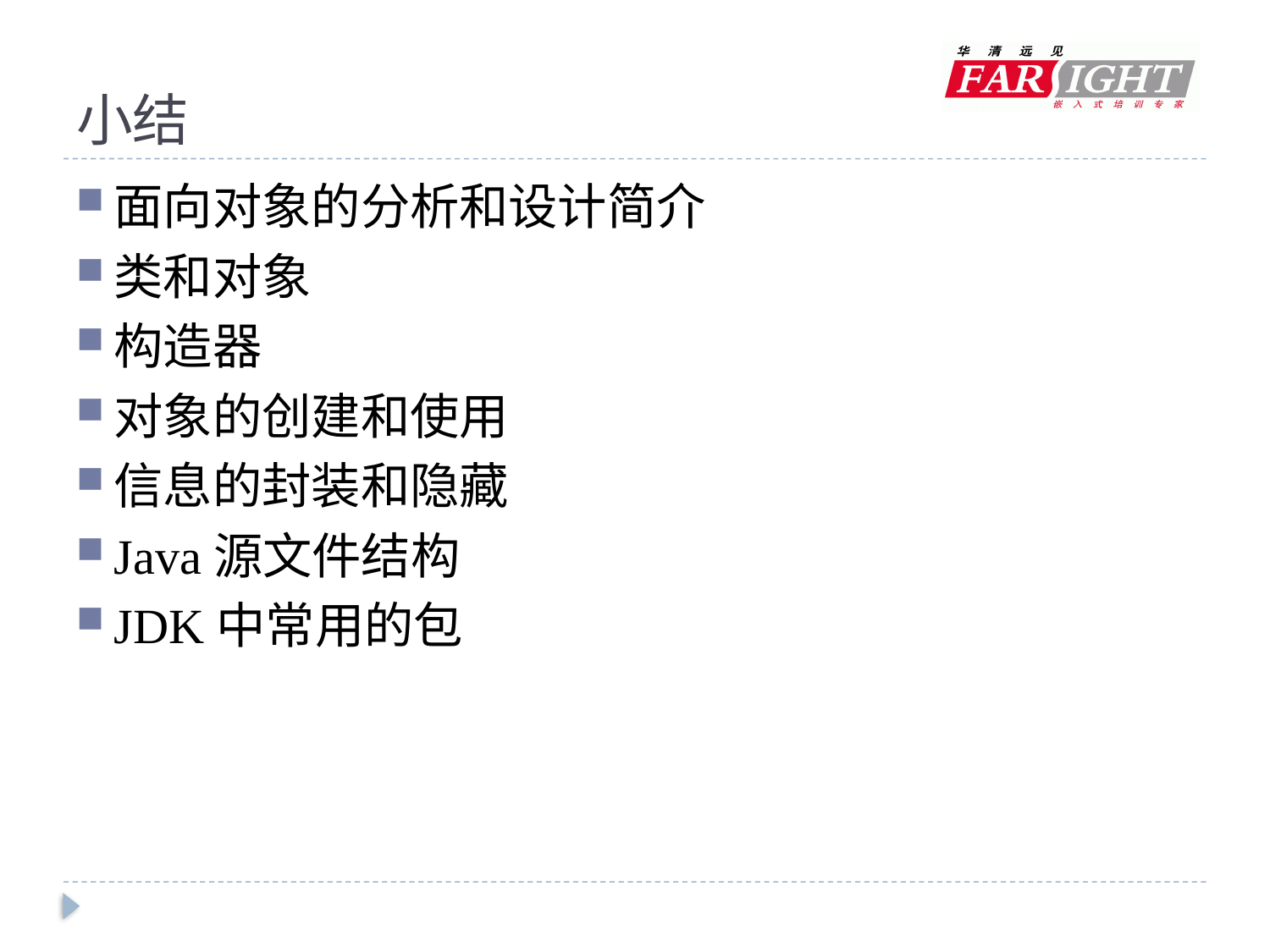

# 小结
面向对象的分析和设计简介
类和对象
构造器
对象的创建和使用
信息的封装和隐藏
Java源文件结构
JDK中常用的包